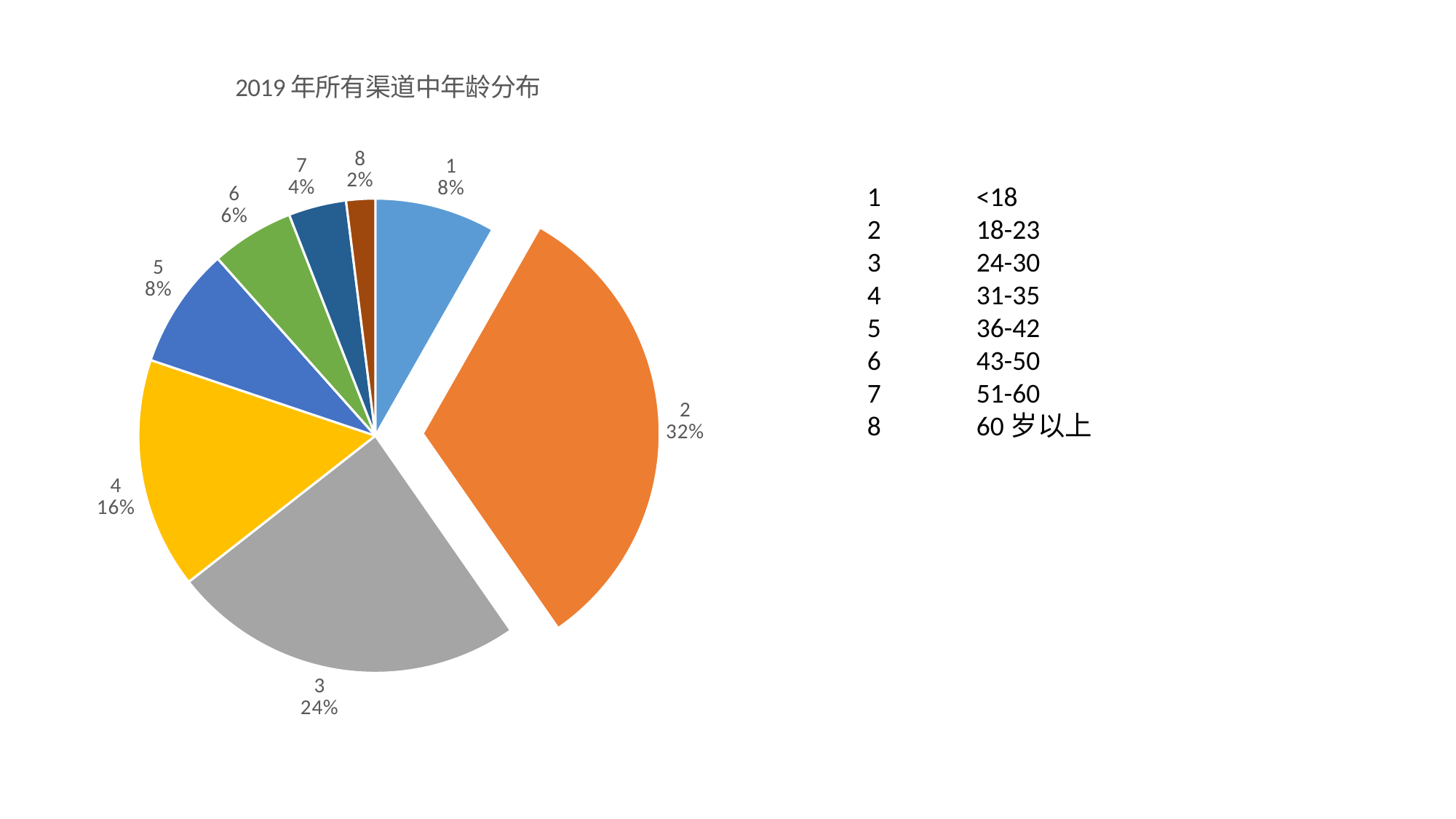

### Chart: 2019年所有渠道中年龄分布

| Category |  |
|---|---|
| 1 | 84654.0 |
| 2 | 330078.0 |
| 3 | 247996.0 |
| 4 | 161902.0 |
| 5 | 84860.0 |
| 6 | 58219.0 |
| 7 | 40527.0 |
| 8 | 20366.0 |
1	<18
2	18-23
3	24-30
4	31-35
5	36-42
6	43-50
7	51-60
8	60岁以上